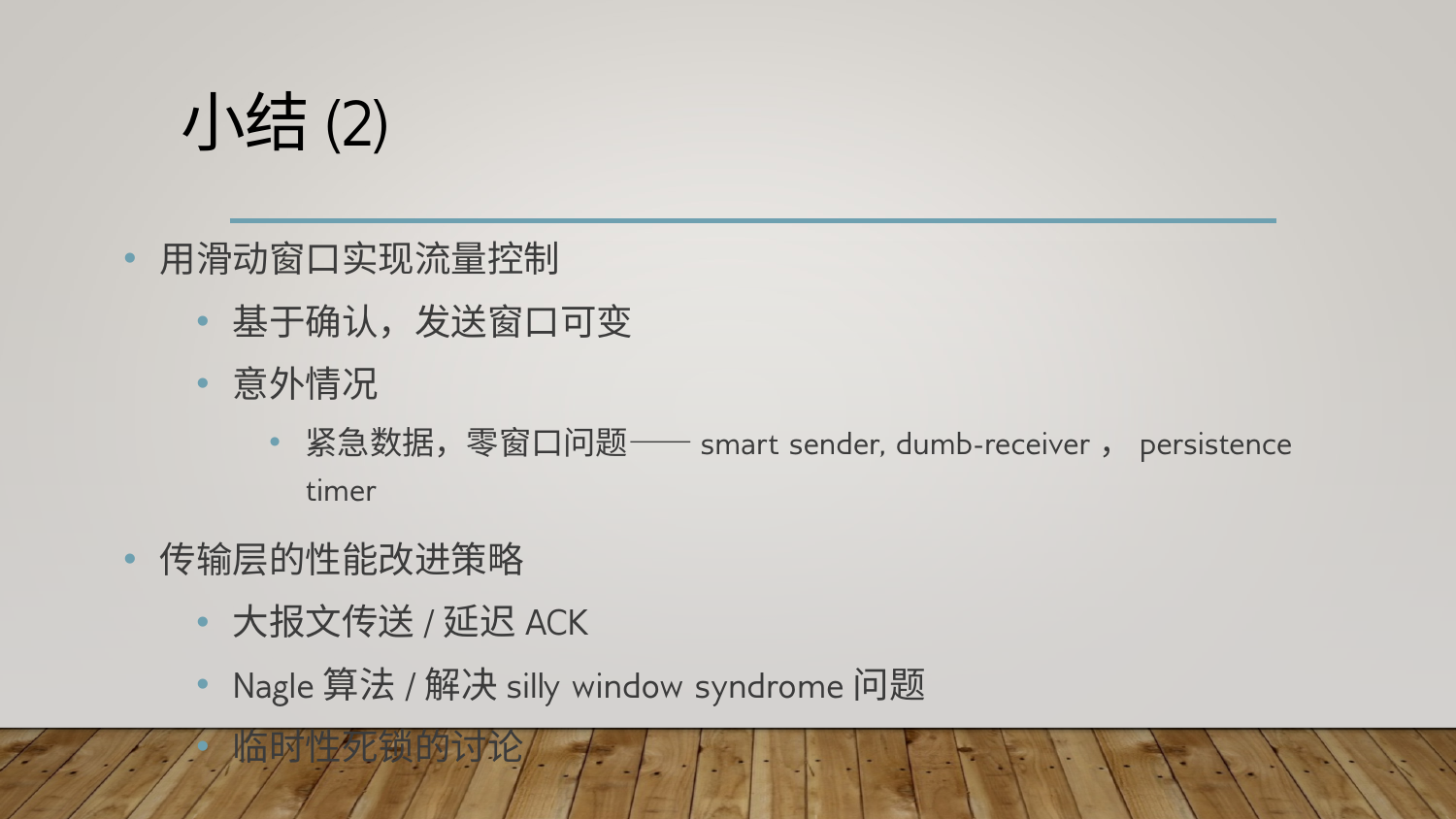

# 小结(2)
用滑动窗口实现流量控制
基于确认，发送窗口可变
意外情况
紧急数据，零窗口问题——smart sender, dumb-receiver，persistence timer
传输层的性能改进策略
大报文传送/延迟ACK
Nagle算法/解决silly window syndrome问题
临时性死锁的讨论